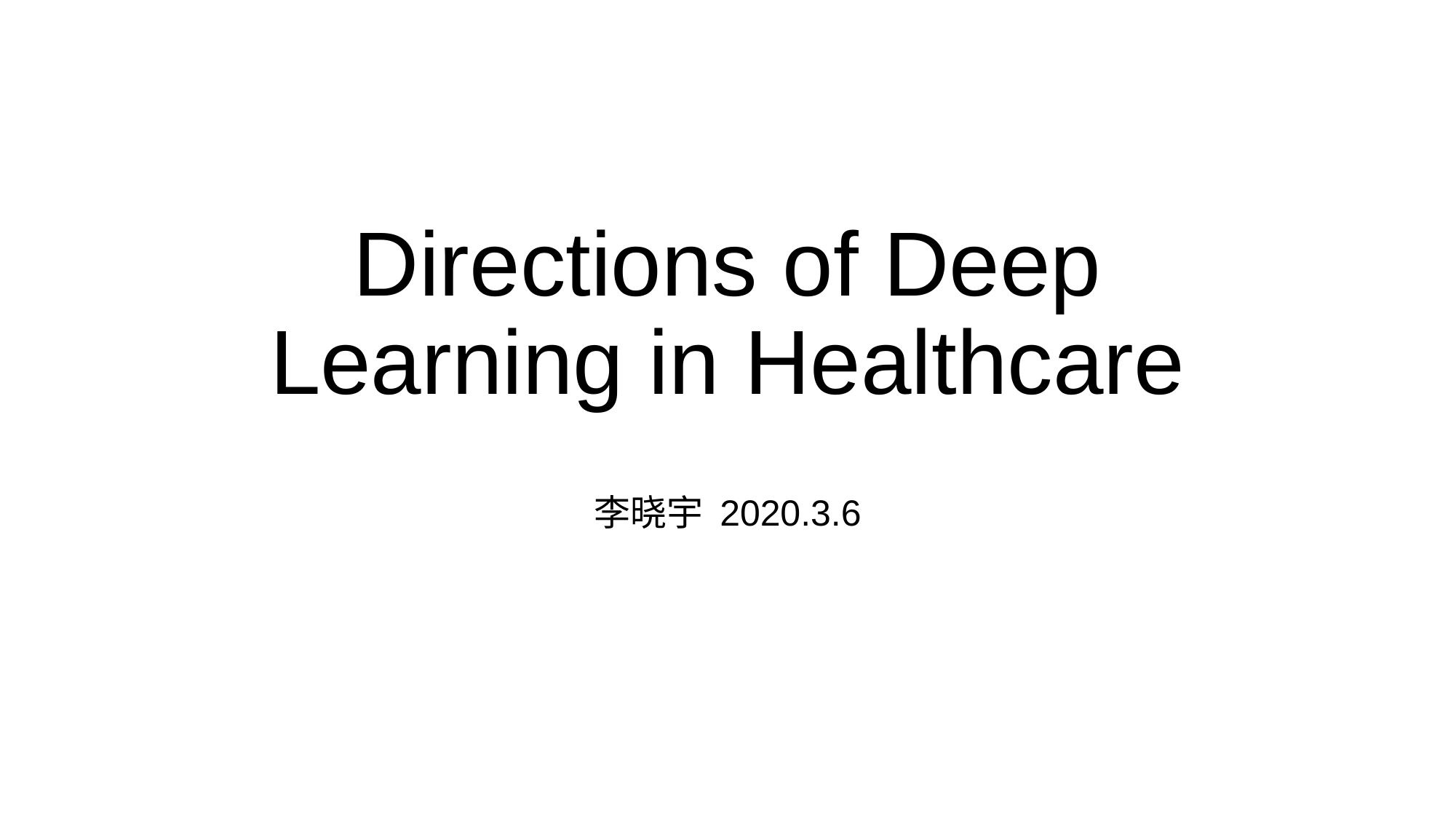

# Directions of Deep Learning in Healthcare

李晓宇 2020.3.6